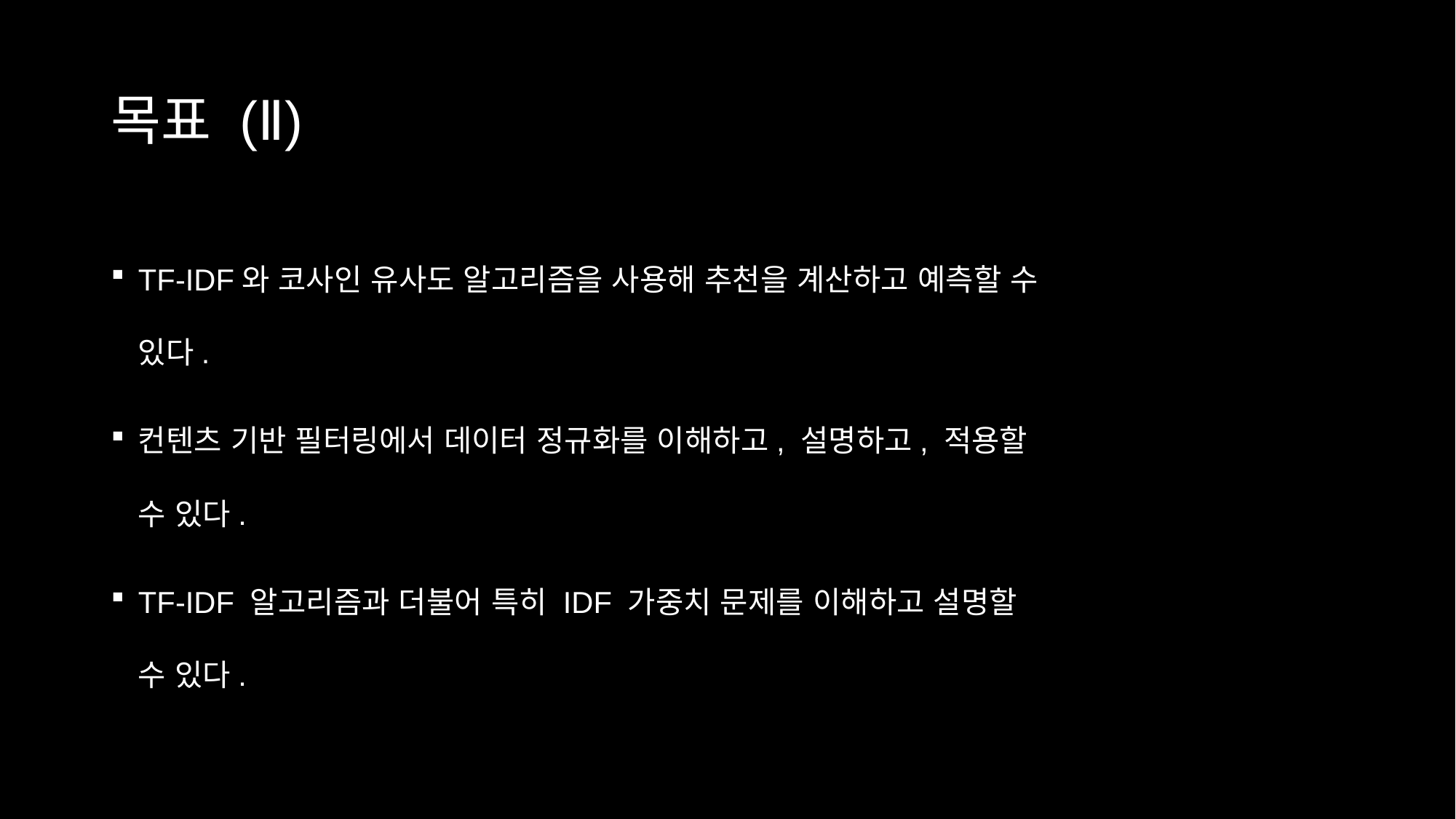

# 목표 (Ⅱ)
TF-IDF와 코사인 유사도 알고리즘을 사용해 추천을 계산하고 예측할 수 있다.
컨텐츠 기반 필터링에서 데이터 정규화를 이해하고, 설명하고, 적용할 수 있다.
TF-IDF 알고리즘과 더불어 특히 IDF 가중치 문제를 이해하고 설명할 수 있다.